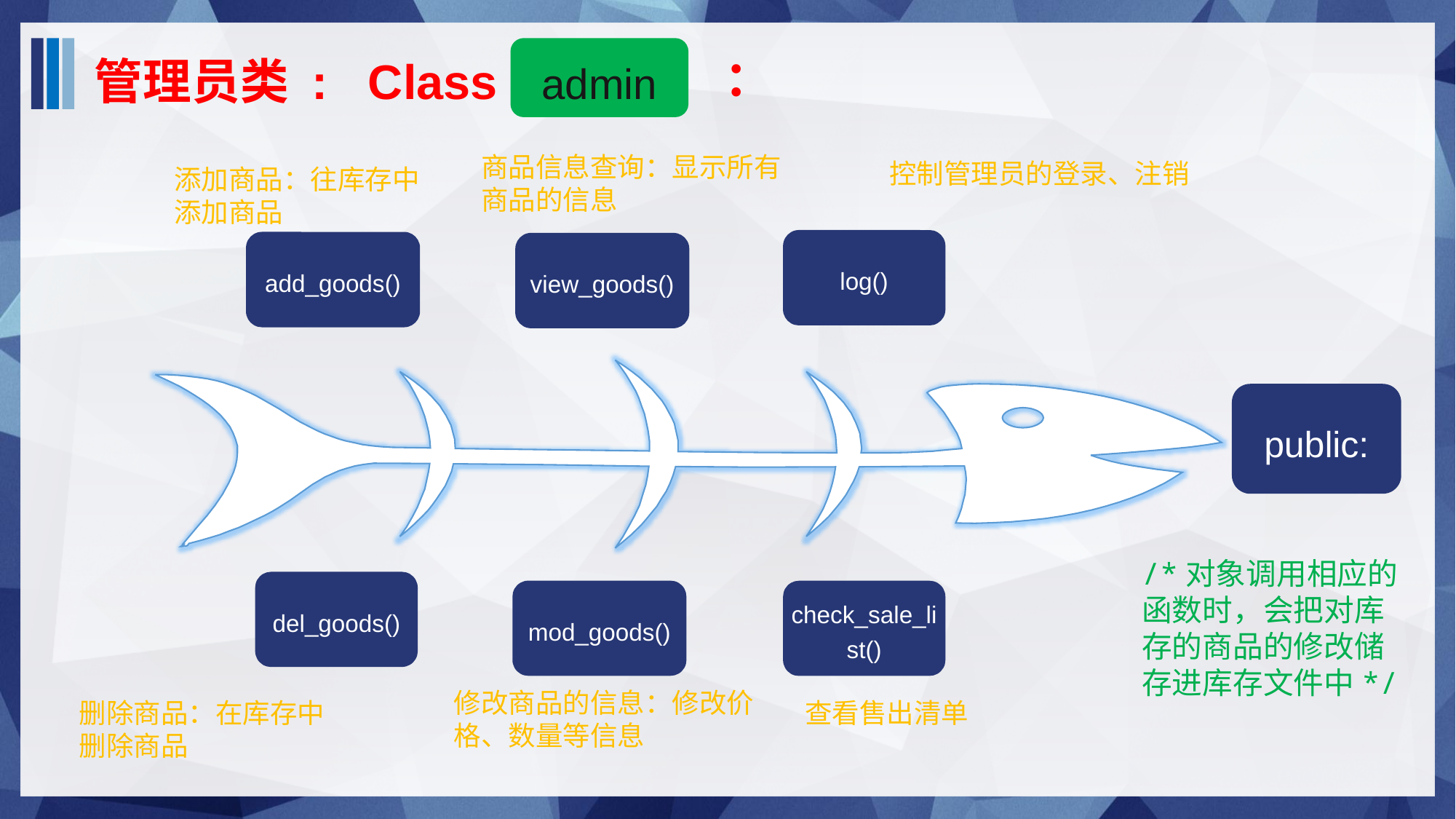

admin
：
管理员类 :   Class
商品信息查询：显示所有商品的信息
控制管理员的登录、注销
添加商品：往库存中添加商品
log()
add_goods()
view_goods()

public:
/*对象调用相应的函数时，会把对库存的商品的修改储存进库存文件中*/
del_goods()
mod_goods()
check_sale_list()
修改商品的信息：修改价格、数量等信息
查看售出清单
删除商品：在库存中删除商品